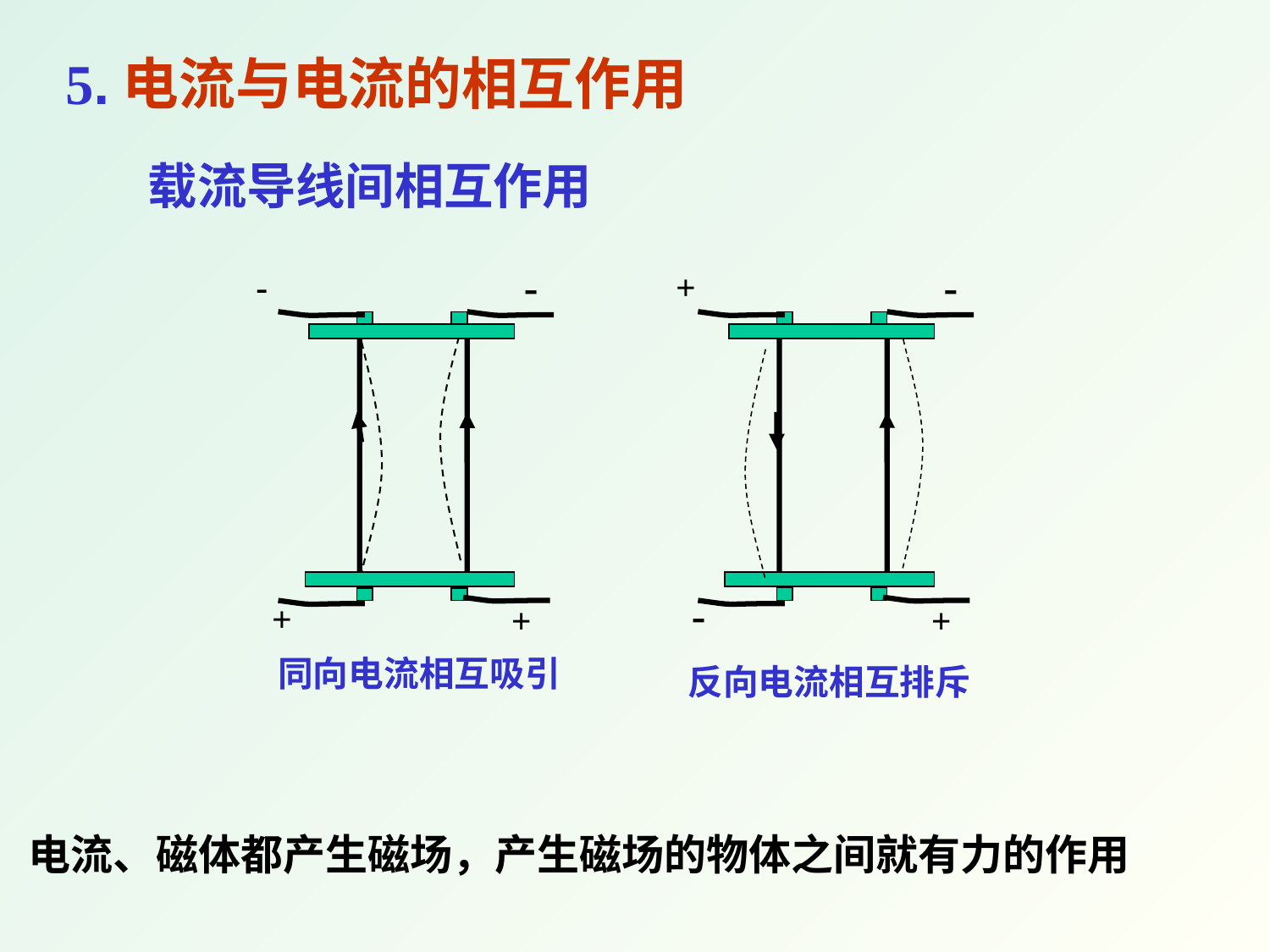

5.电流与电流的相互作用
 载流导线间相互作用
-

-

+
+

-

+

-

+

同向电流相互吸引
反向电流相互排斥
电流、磁体都产生磁场，产生磁场的物体之间就有力的作用